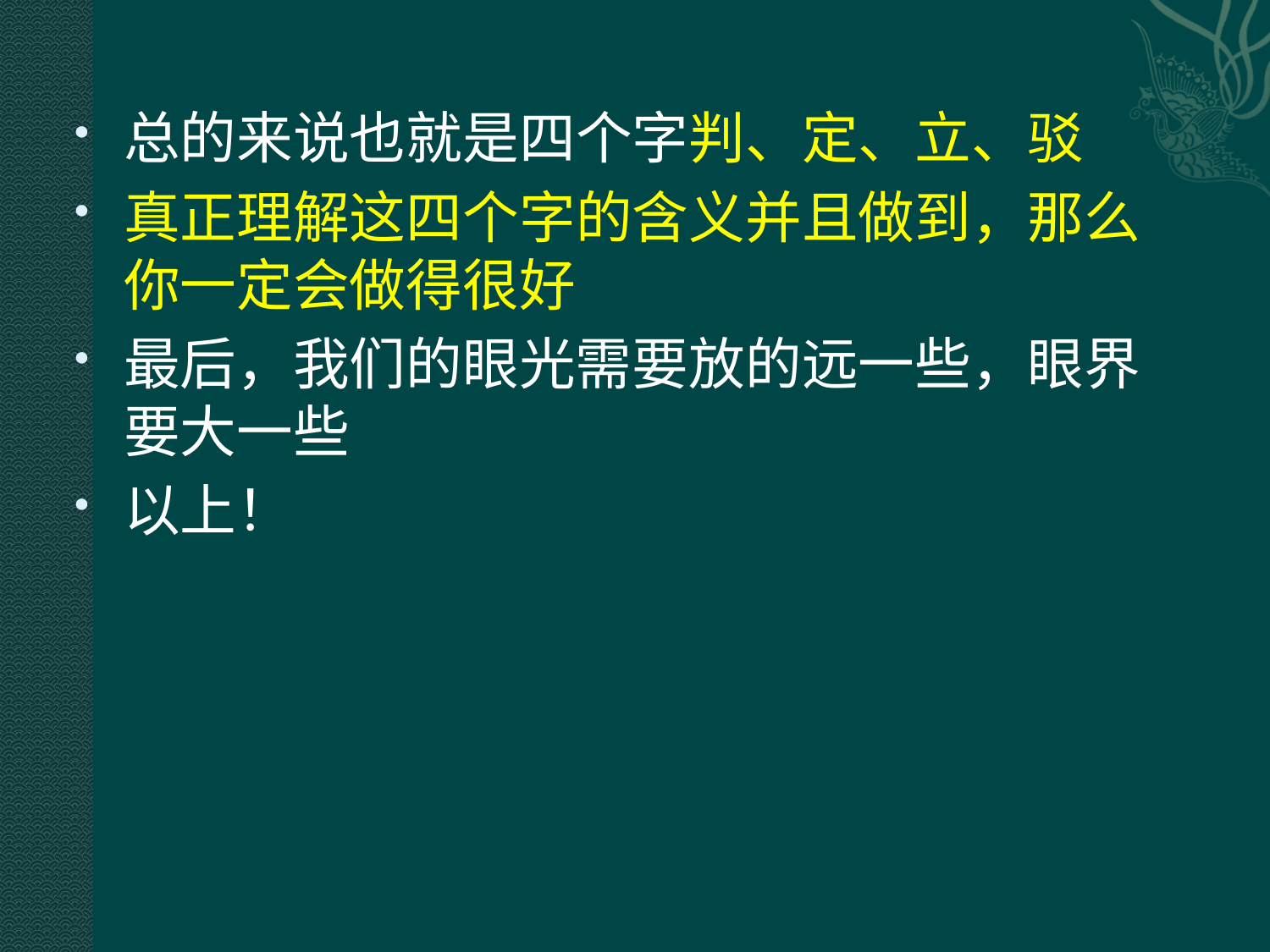

#
总的来说也就是四个字判、定、立、驳
真正理解这四个字的含义并且做到，那么你一定会做得很好
最后，我们的眼光需要放的远一些，眼界要大一些
以上！